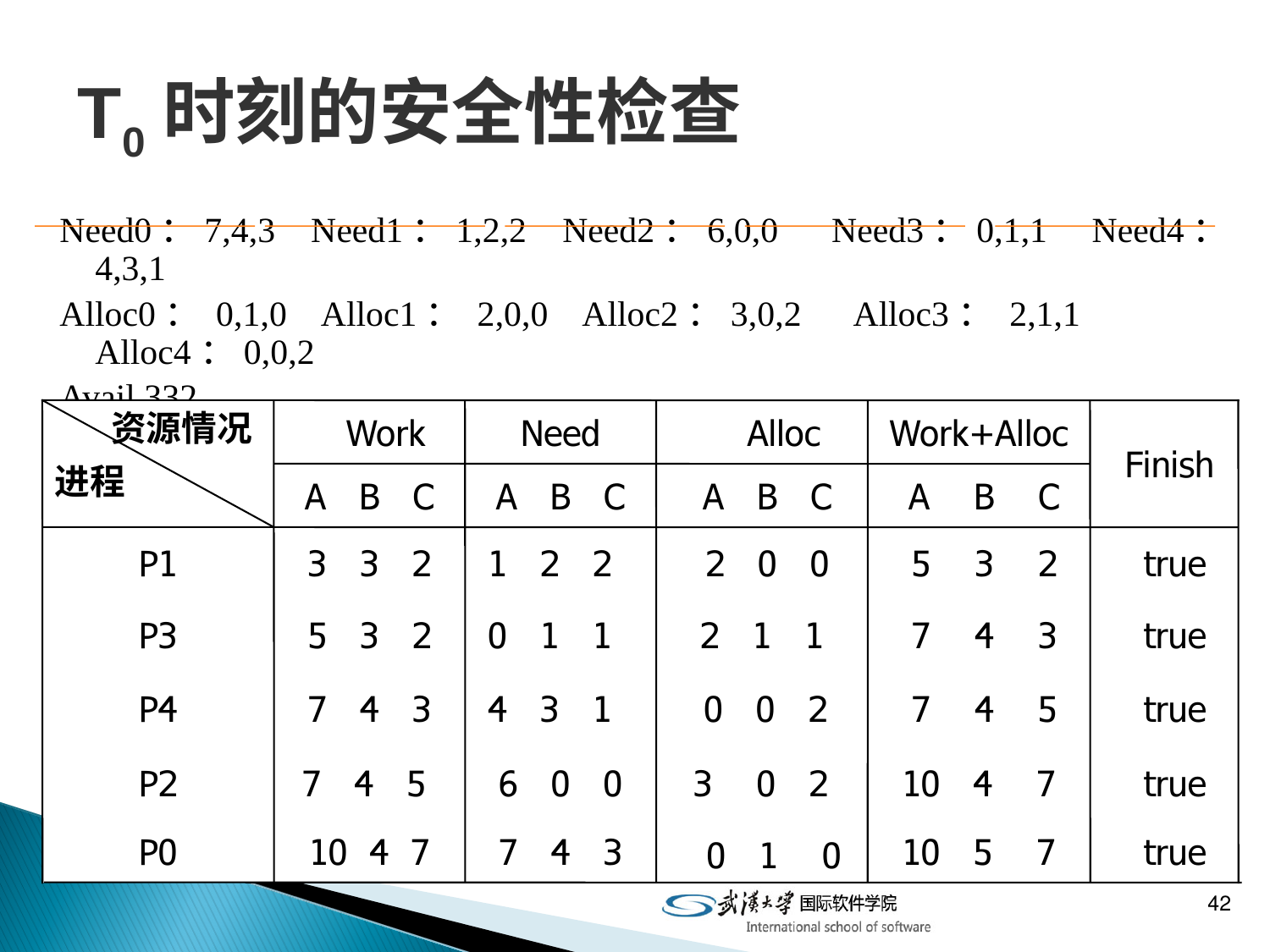

# T0时刻的安全性检查
Need0：7,4,3    Need1：1,2,2    Need2：6,0,0      Need3：0,1,1     Need4：4,3,1
Alloc0： 0,1,0    Alloc1： 2,0,0    Alloc2：3,0,2      Alloc3： 2,1,1     Alloc4：0,0,2
Avail 332

     资源情况
进程

   Work

Need

    Alloc

Work+Alloc
 Finish

A   B   C

A   B   C
 A   B   C
 A    B    C
P1

3   3   2
1   2   2
 2   0   0
 5    3    2
  true
P3
5   3   2
0   1   1
 2   1   1
 7    4    3
  true
P4
7   4   3
4   3   1
0   0   2
 7    4    5
  true
P2
7   4   5
6   0   0
 3    0   2
10   4    7
  true
P0
10  4  7
7   4   3
10   5    7
  true
0   1    0